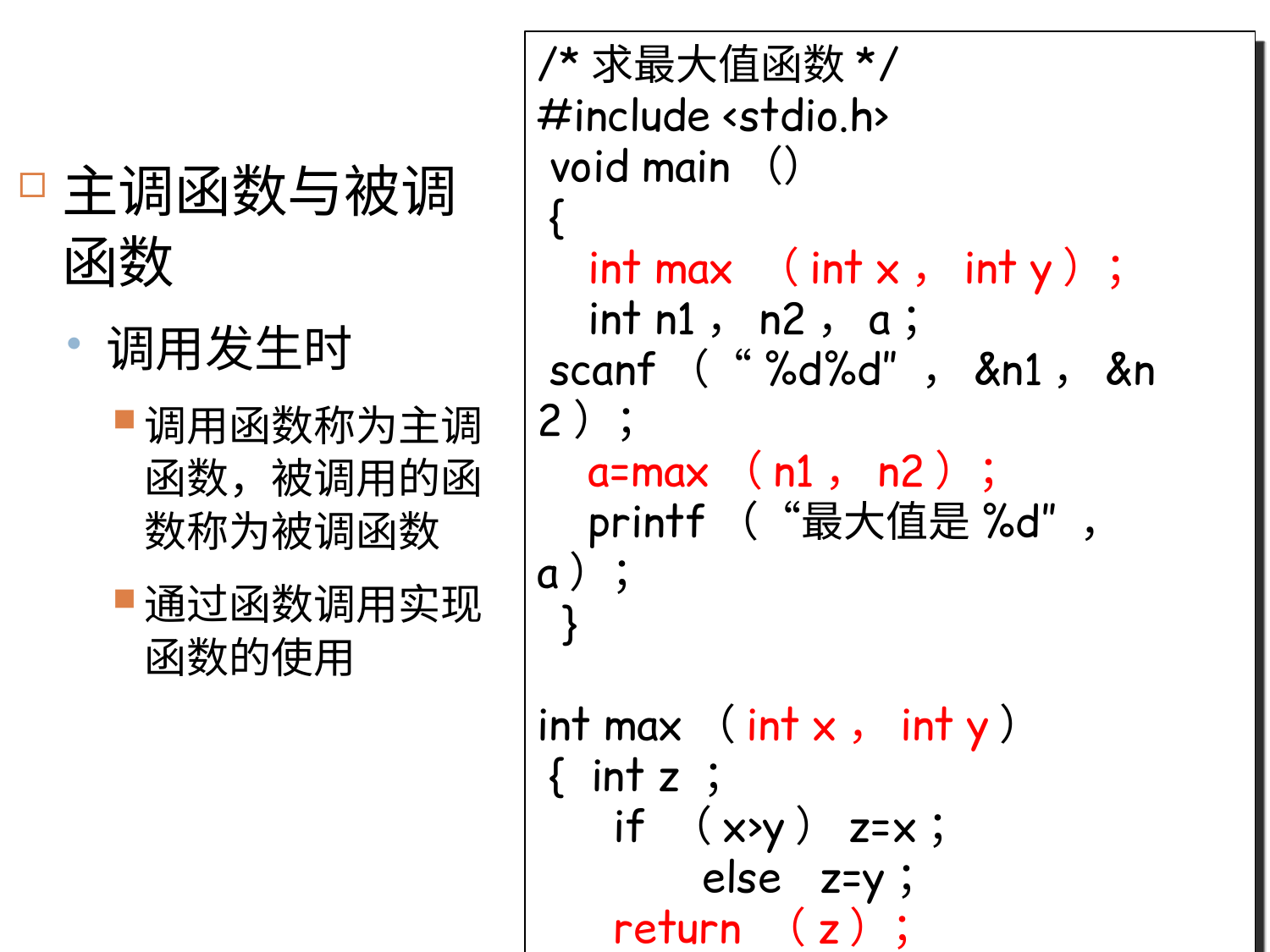

/*求最大值函数*/
#include <stdio.h>
 void main（）
 {
    int max （int x，int y）；
    int n1，n2，a；
 scanf（“%d%d” ，&n1，&n2）；
    a=max（n1，n2）；
    printf（“最大值是%d” ，a）；
  }

int max（int x，int y）
 {  int z ；
      if （x>y）z=x；
             else   z=y；
      return （z）；
  }
# 主调函数与被调函数
调用发生时
调用函数称为主调函数，被调用的函数称为被调函数
通过函数调用实现函数的使用